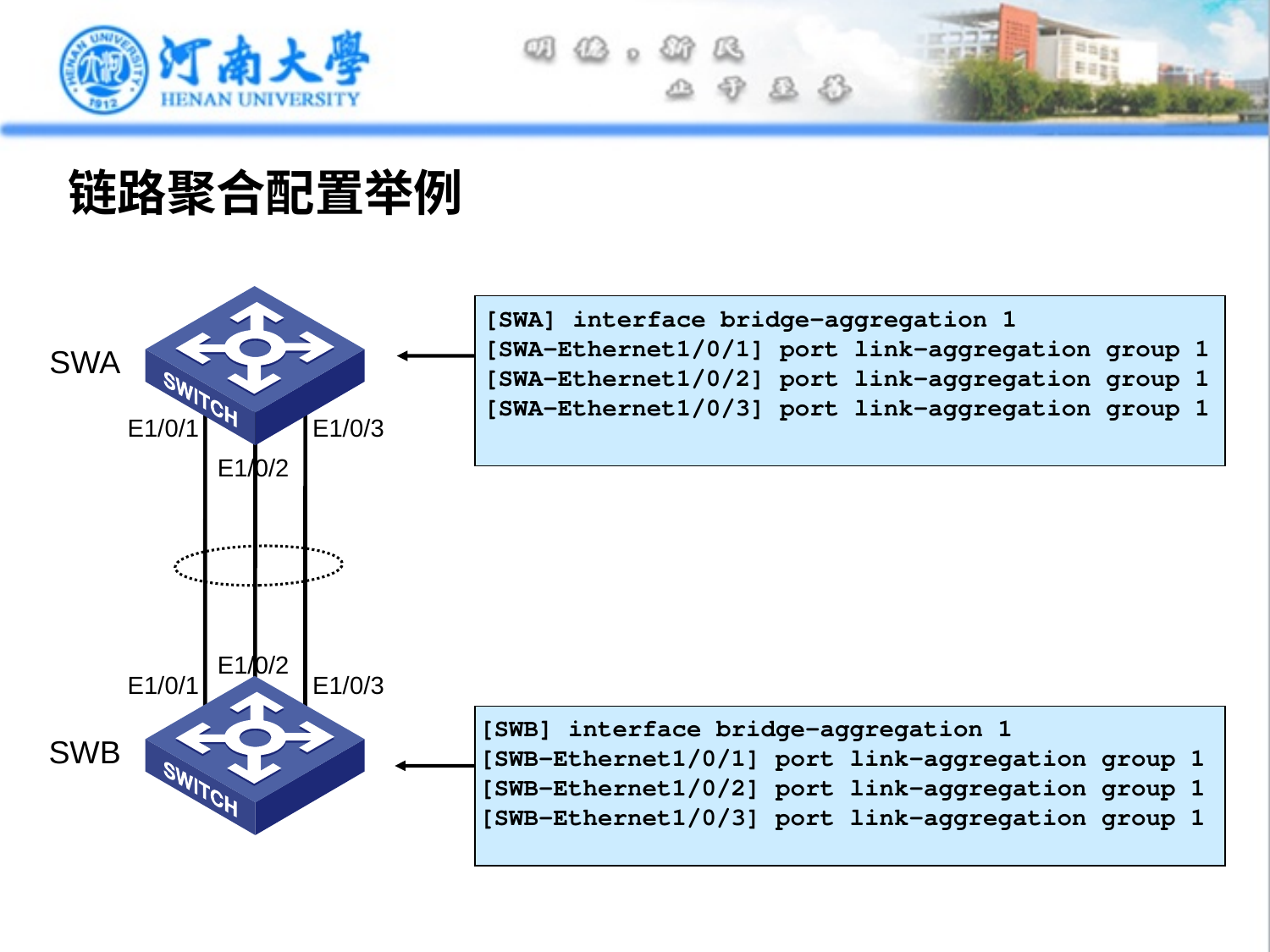

# 链路聚合配置举例

[SWA] interface bridge-aggregation 1
[SWA-Ethernet1/0/1] port link-aggregation group 1
[SWA-Ethernet1/0/2] port link-aggregation group 1
[SWA-Ethernet1/0/3] port link-aggregation group 1

SWA

E1/0/1
E1/0/3
E1/0/2

E1/0/2
E1/0/1
E1/0/3

[SWB] interface bridge-aggregation 1
[SWB-Ethernet1/0/1] port link-aggregation group 1
[SWB-Ethernet1/0/2] port link-aggregation group 1
[SWB-Ethernet1/0/3] port link-aggregation group 1

SWB